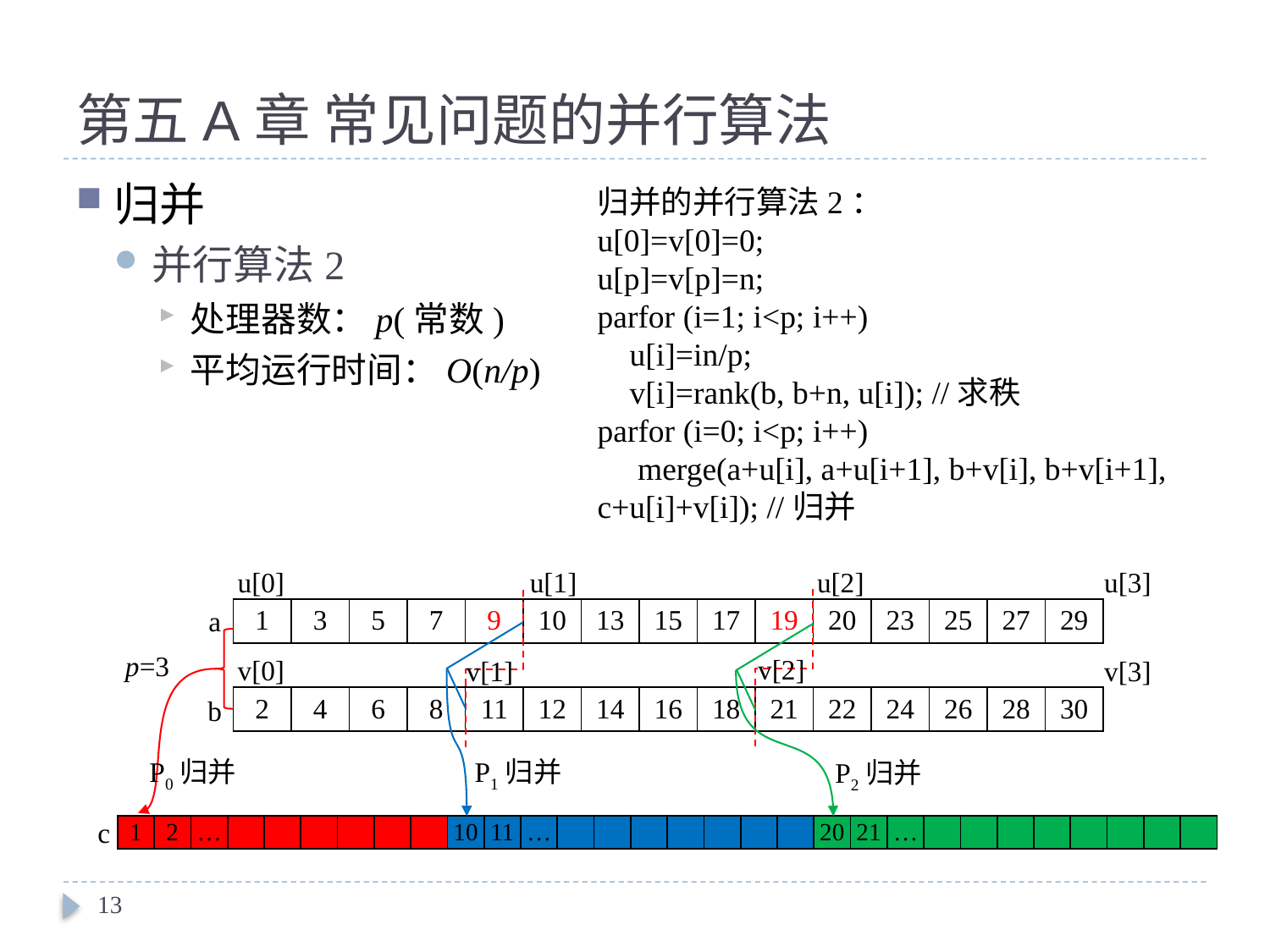

# 第五A章 常见问题的并行算法
归并
并行算法2
处理器数：p(常数)
平均运行时间：O(n/p)
归并的并行算法2：
u[0]=v[0]=0;
u[p]=v[p]=n;
parfor (i=1; i<p; i++)
    u[i]=in/p;
    v[i]=rank(b, b+n, u[i]); //求秩
parfor (i=0; i<p; i++)
     merge(a+u[i], a+u[i+1], b+v[i], b+v[i+1], c+u[i]+v[i]); //归并
u[0]
u[2]
u[3]
u[1]
v[2]
v[0]
v[3]
v[1]
a
| 1 | 3 | 5 | 7 | 9 | 10 | 13 | 15 | 17 | 19 | 20 | 23 | 25 | 27 | 29 |
| --- | --- | --- | --- | --- | --- | --- | --- | --- | --- | --- | --- | --- | --- | --- |
P1归并
P2归并

P0归并
p=3
| 2 | 4 | 6 | 8 | 11 | 12 | 14 | 16 | 18 | 21 | 22 | 24 | 26 | 28 | 30 |
| --- | --- | --- | --- | --- | --- | --- | --- | --- | --- | --- | --- | --- | --- | --- |
b
c
| 1 | 2 | … |  |  |  |  |  |  | 10 | 11 | … |  |  |  |  |  |  |  | 20 | 21 | … |  |  |  |  |  |  |  |  |
| --- | --- | --- | --- | --- | --- | --- | --- | --- | --- | --- | --- | --- | --- | --- | --- | --- | --- | --- | --- | --- | --- | --- | --- | --- | --- | --- | --- | --- | --- |
13